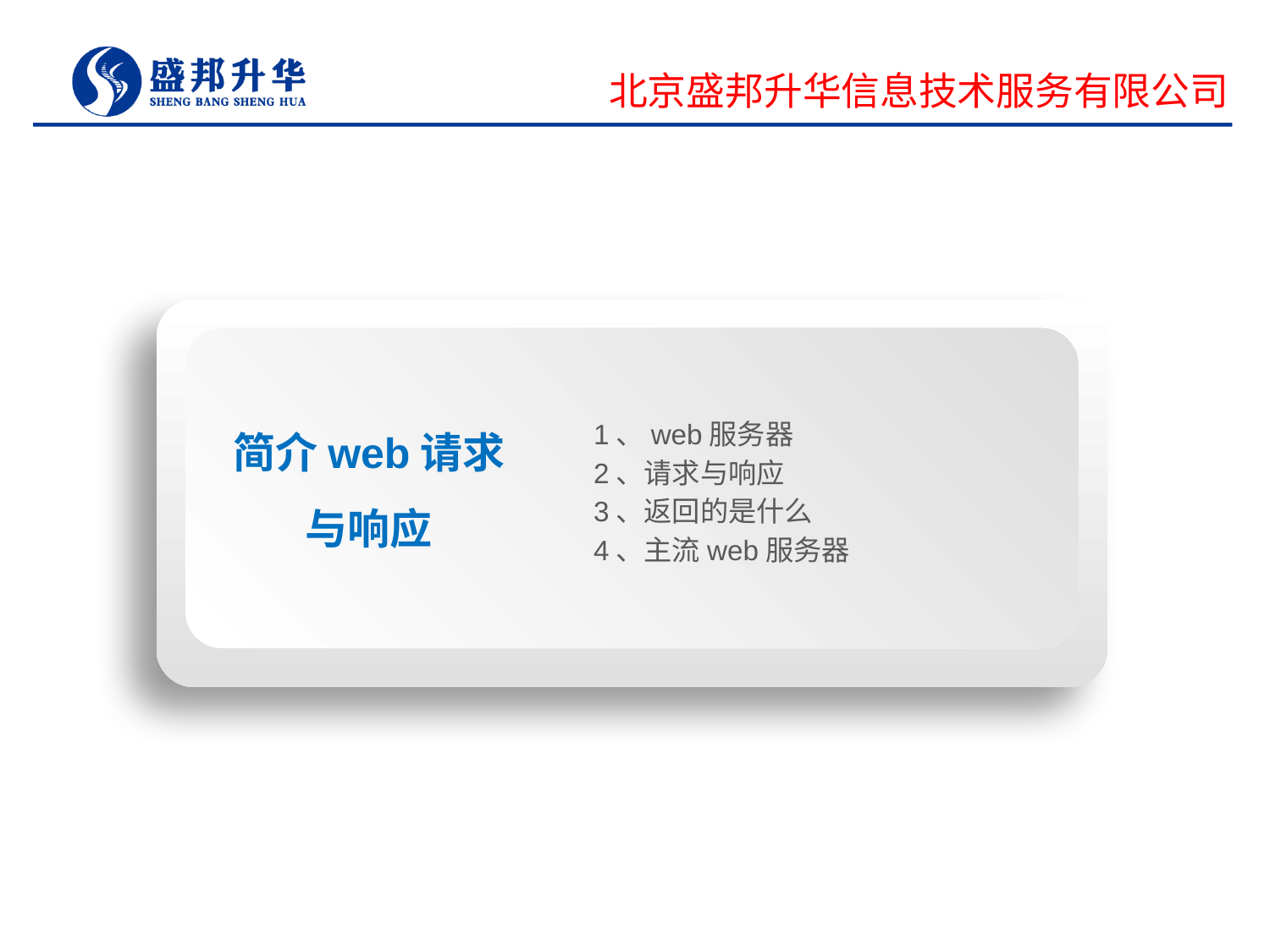

北京盛邦升华信息技术服务有限公司

简介web请求与响应
1、web服务器
2、请求与响应
3、返回的是什么
4、主流web服务器